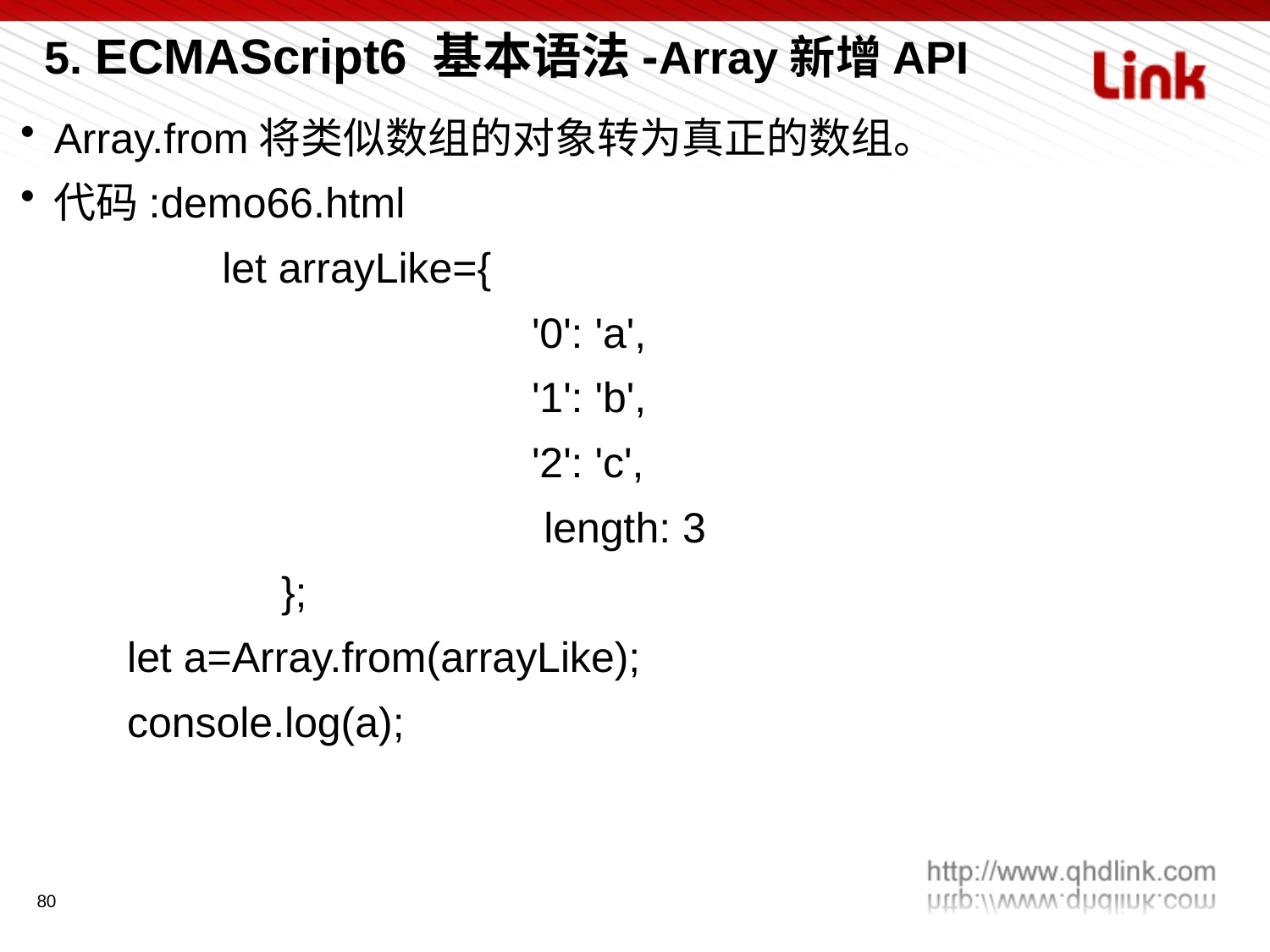

5. ECMAScript6 基本语法-Array新增API
Array.from将类似数组的对象转为真正的数组。
代码:demo66.html
                 let arrayLike={
			           '0': 'a',
			           '1': 'b',
			           '2': 'c',
			            length: 3
                      };
         let a=Array.from(arrayLike);
         console.log(a);
80